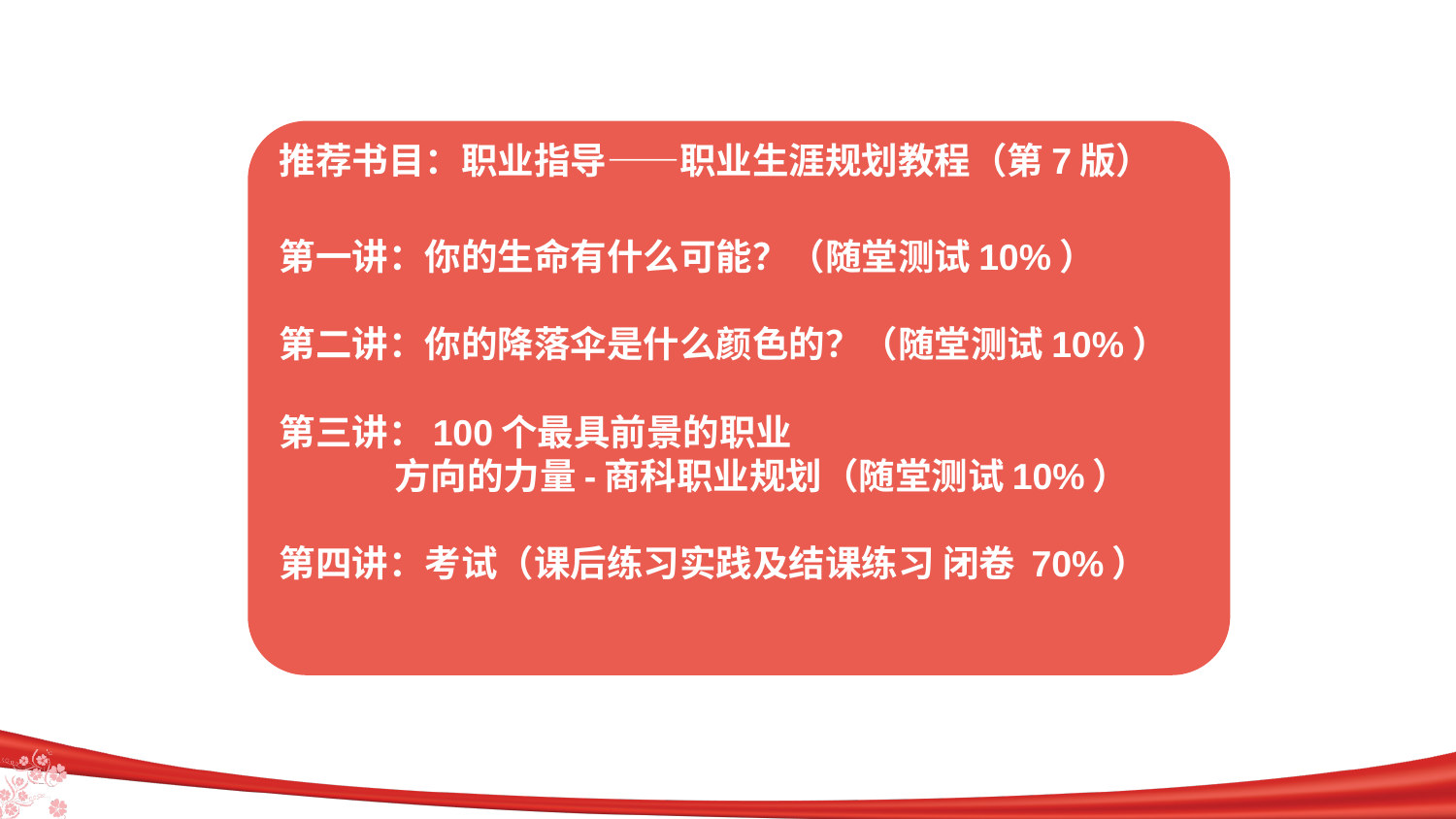

推荐书目：职业指导——职业生涯规划教程（第7版）

第一讲：你的生命有什么可能？（随堂测试10%）

第二讲：你的降落伞是什么颜色的？（随堂测试10%）

第三讲：100个最具前景的职业
             方向的力量-商科职业规划（随堂测试10%）

第四讲：考试（课后练习实践及结课练习 闭卷 70%）